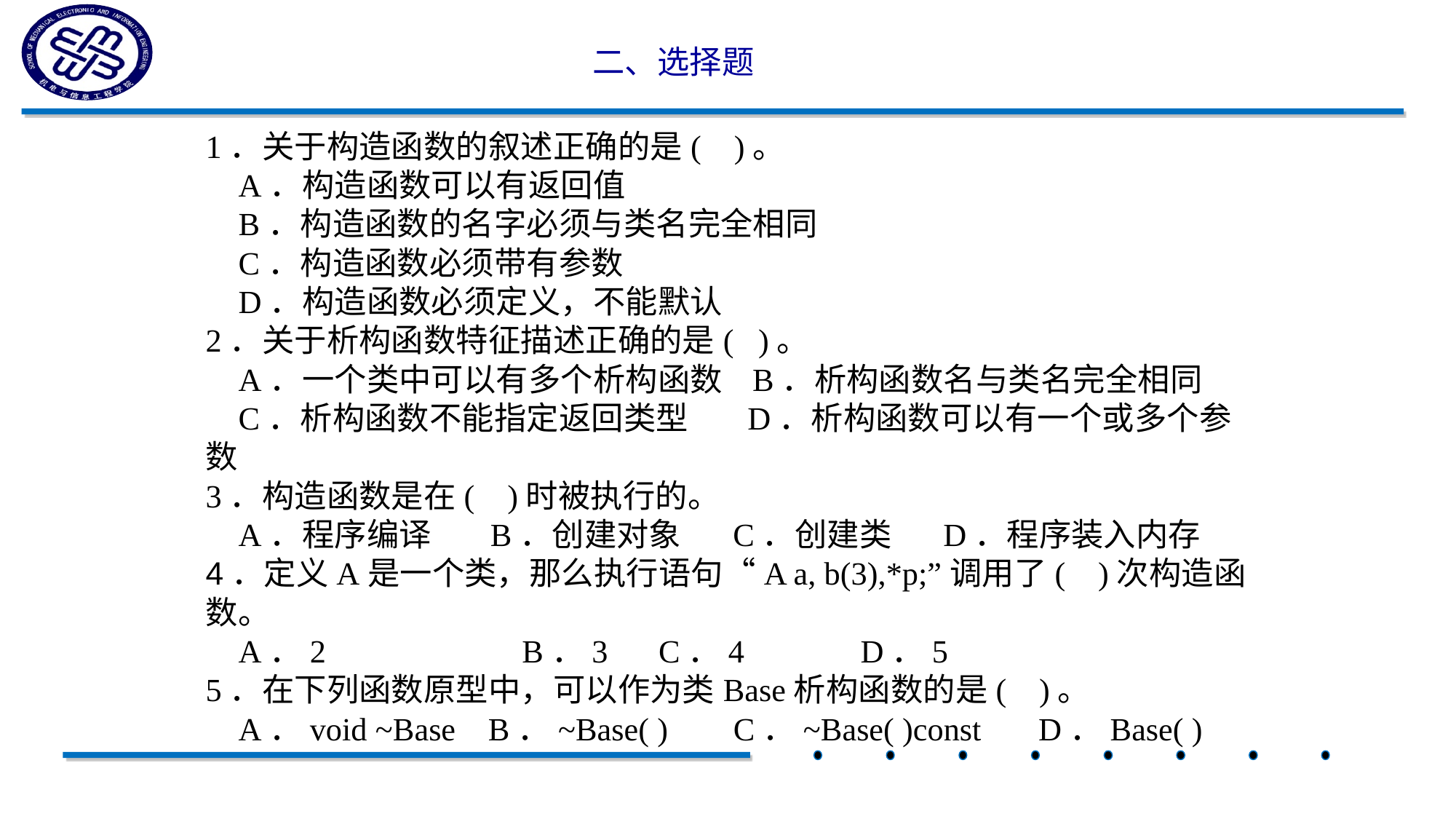

# 二、选择题
1．关于构造函数的叙述正确的是(    )。
    A．构造函数可以有返回值
    B．构造函数的名字必须与类名完全相同
    C．构造函数必须带有参数
    D．构造函数必须定义，不能默认
2．关于析构函数特征描述正确的是(   )。
    A．一个类中可以有多个析构函数   B．析构函数名与类名完全相同
    C．析构函数不能指定返回类型       D．析构函数可以有一个或多个参数
3．构造函数是在(    )时被执行的。
    A．程序编译       B．创建对象      C．创建类      D．程序装入内存
4．定义A是一个类，那么执行语句“A a, b(3),*p;”调用了(    )次构造函数。
    A．2	            B．3	  C．4	  	D．5
5．在下列函数原型中，可以作为类Base析构函数的是(    )。
    A．void ~Base    B．~Base( )        C．~Base( )const       D．Base( )